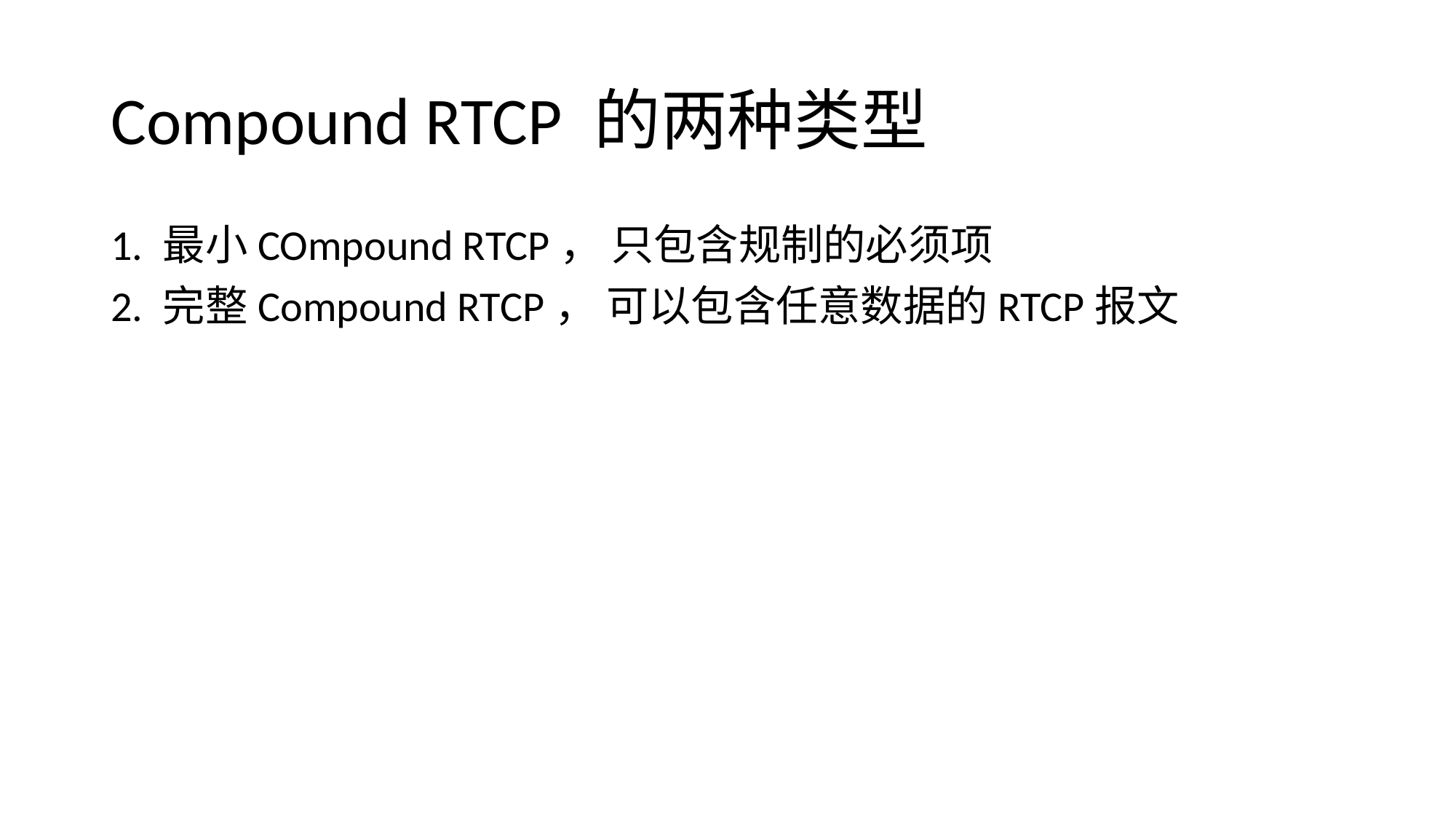

# Compound RTCP 的两种类型
1. 最小COmpound RTCP， 只包含规制的必须项
2. 完整Compound RTCP， 可以包含任意数据的RTCP报文